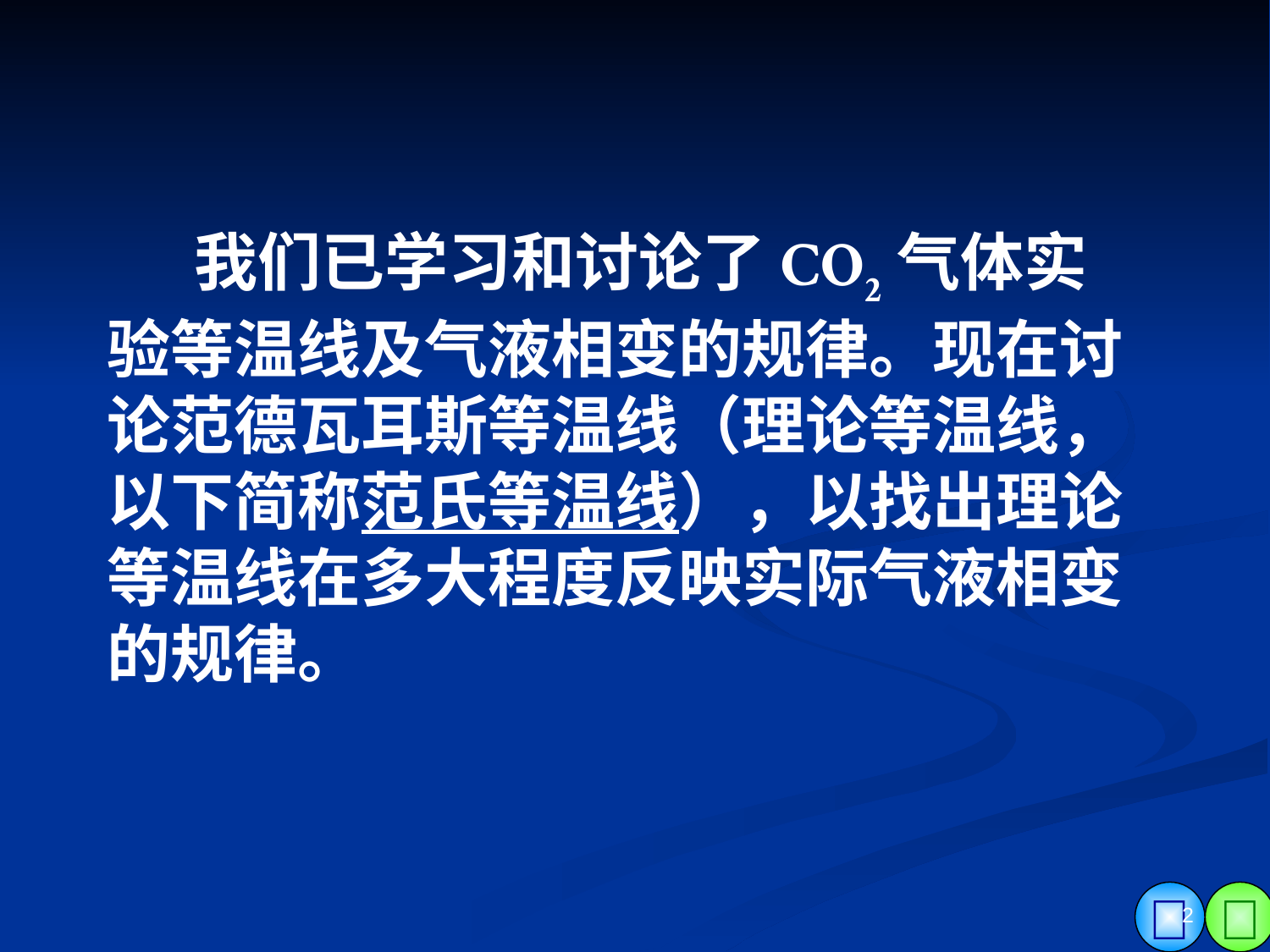

我们已学习和讨论了CO2气体实验等温线及气液相变的规律。现在讨论范德瓦耳斯等温线（理论等温线，以下简称范氏等温线），以找出理论等温线在多大程度反映实际气液相变的规律。
2